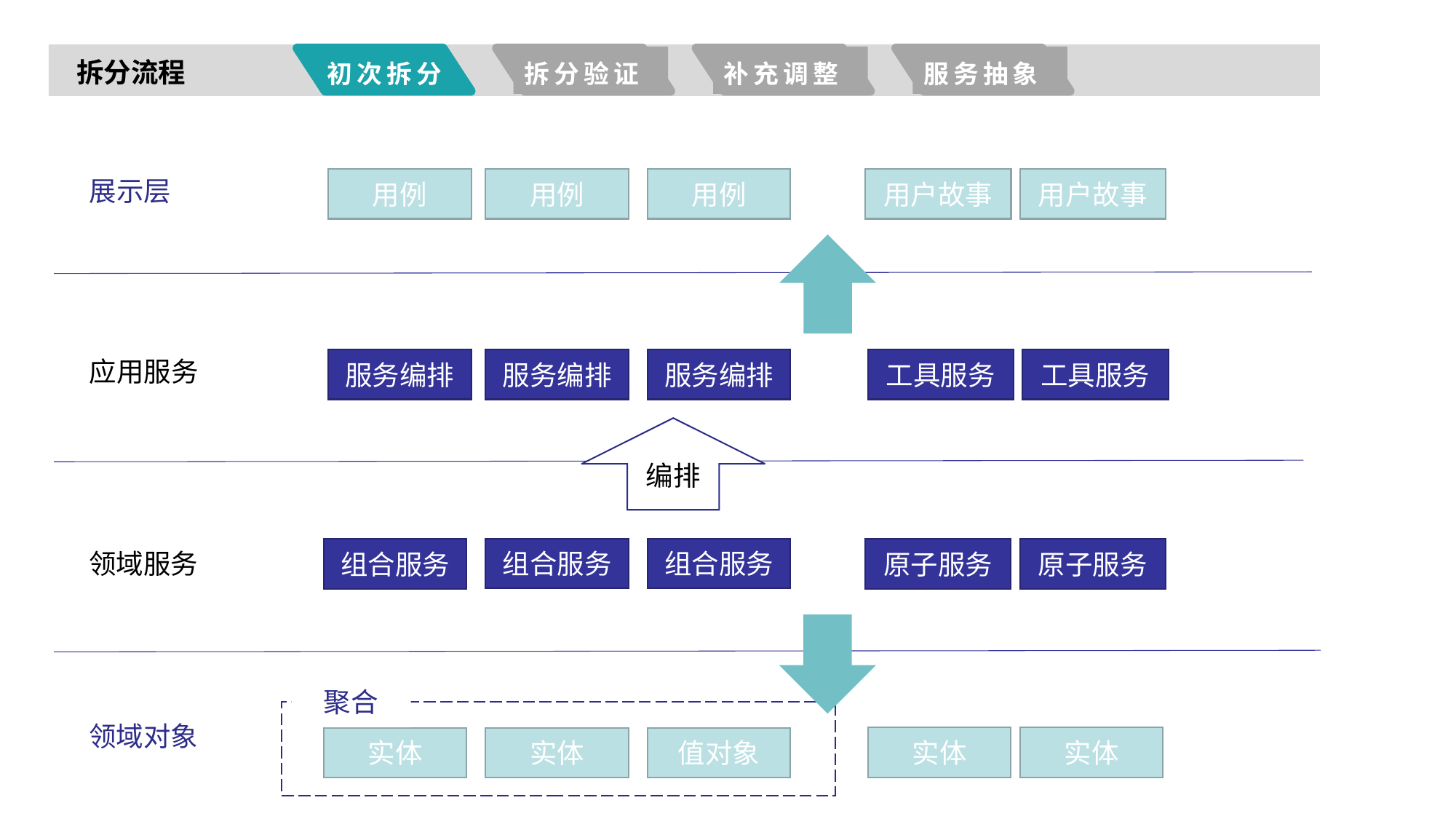

初次拆分
拆分验证
补充调整
服务抽象
拆分流程
展示层
用例
用例
用例
用户故事
用户故事

应用服务
服务编排
服务编排
服务编排
工具服务
工具服务
编排
组合服务
组合服务
组合服务
原子服务
原子服务
领域服务

聚合

领域对象
实体
实体
实体
实体
值对象